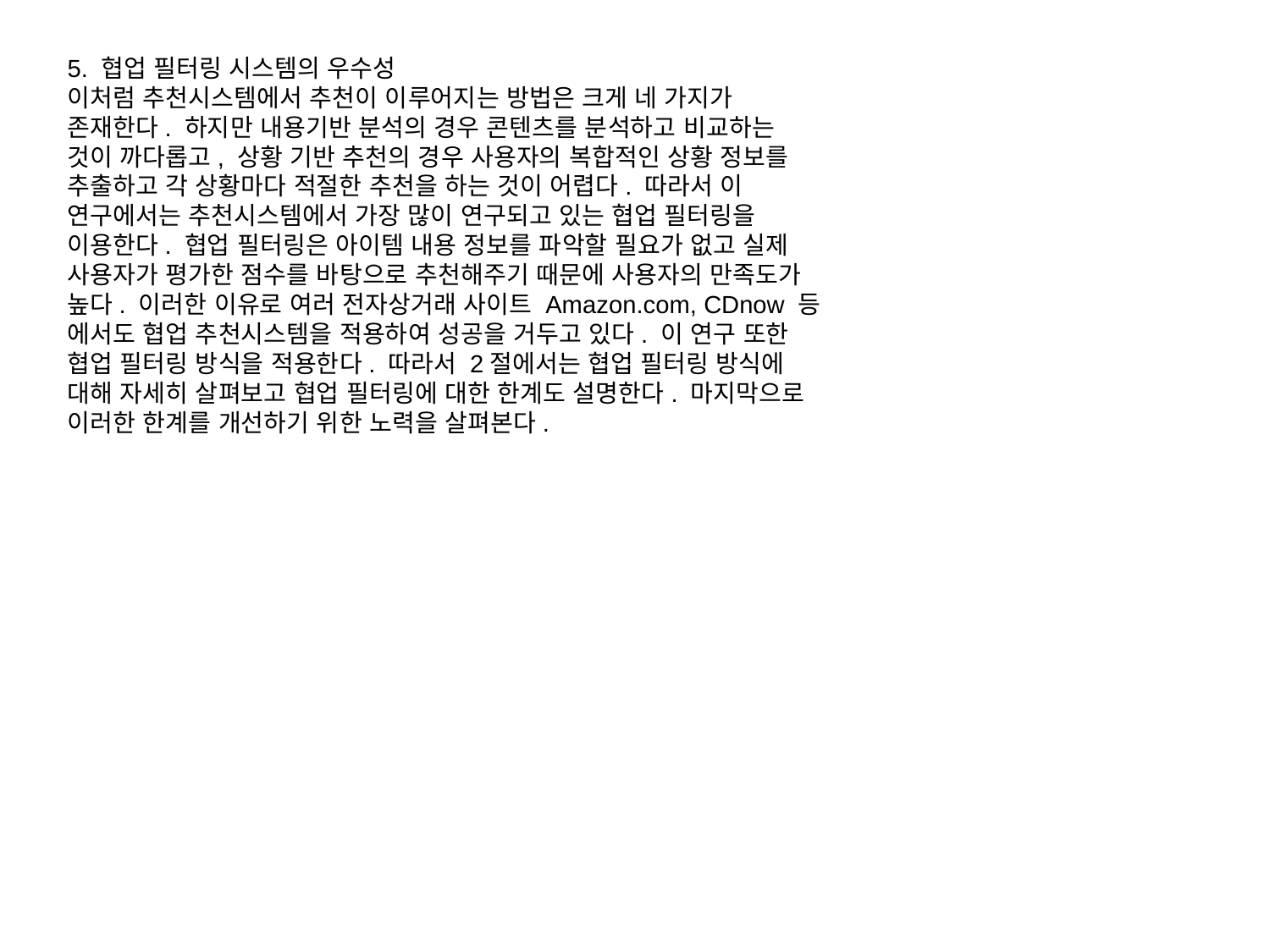

5. 협업 필터링 시스템의 우수성
이처럼 추천시스템에서 추천이 이루어지는 방법은 크게 네 가지가
존재한다. 하지만 내용기반 분석의 경우 콘텐츠를 분석하고 비교하는
것이 까다롭고, 상황 기반 추천의 경우 사용자의 복합적인 상황 정보를
추출하고 각 상황마다 적절한 추천을 하는 것이 어렵다. 따라서 이
연구에서는 추천시스템에서 가장 많이 연구되고 있는 협업 필터링을
이용한다. 협업 필터링은 아이템 내용 정보를 파악할 필요가 없고 실제
사용자가 평가한 점수를 바탕으로 추천해주기 때문에 사용자의 만족도가
높다. 이러한 이유로 여러 전자상거래 사이트 Amazon.com, CDnow 등
에서도 협업 추천시스템을 적용하여 성공을 거두고 있다. 이 연구 또한
협업 필터링 방식을 적용한다. 따라서 2절에서는 협업 필터링 방식에
대해 자세히 살펴보고 협업 필터링에 대한 한계도 설명한다. 마지막으로
이러한 한계를 개선하기 위한 노력을 살펴본다.